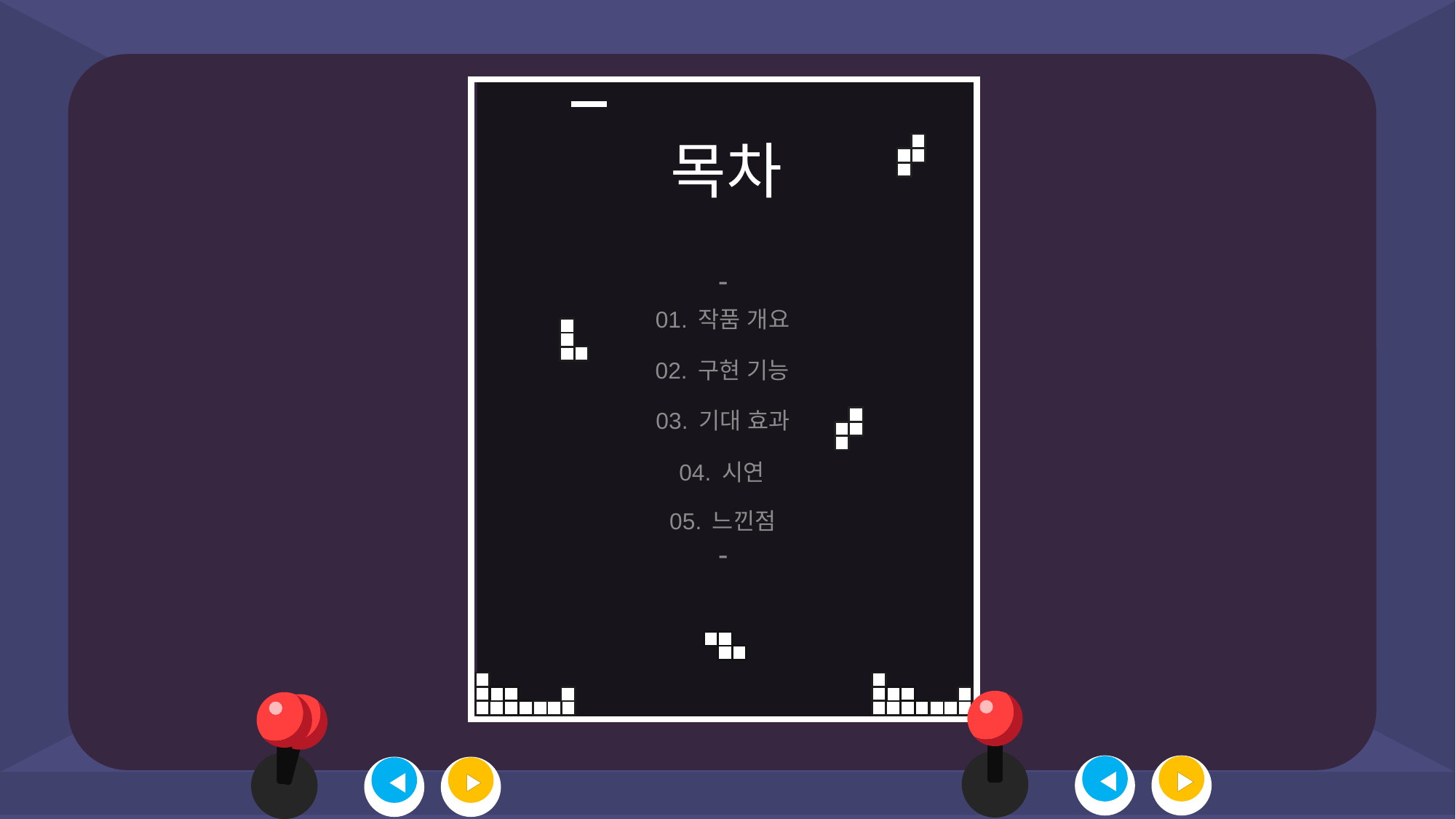

목차

-

-

01. 작품 개요
02. 구현 기능
03. 기대 효과
04. 시연
05. 느낀점

◀
▶

◀
▶